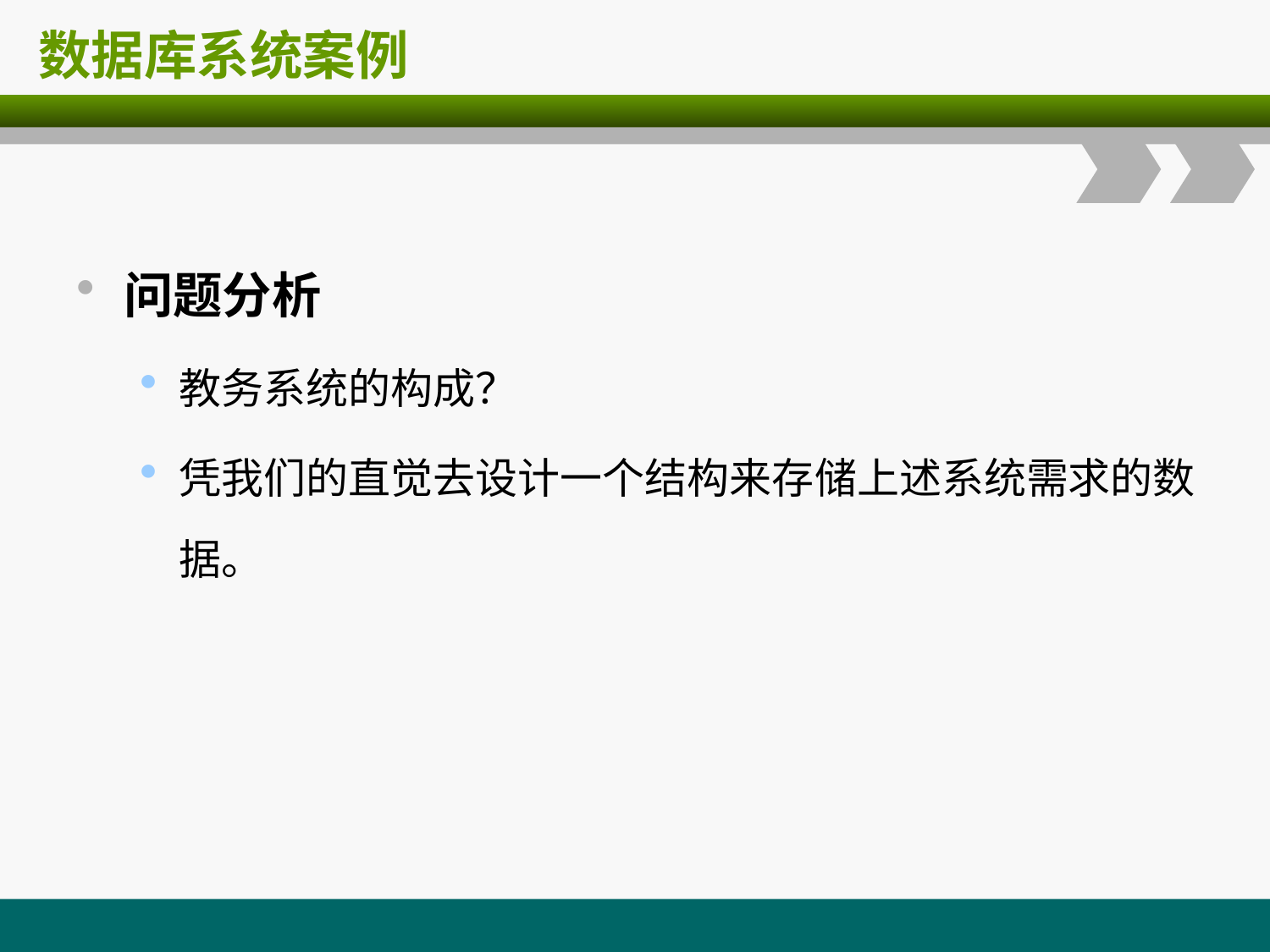

# 数据库系统案例
问题分析
教务系统的构成？
凭我们的直觉去设计一个结构来存储上述系统需求的数据。